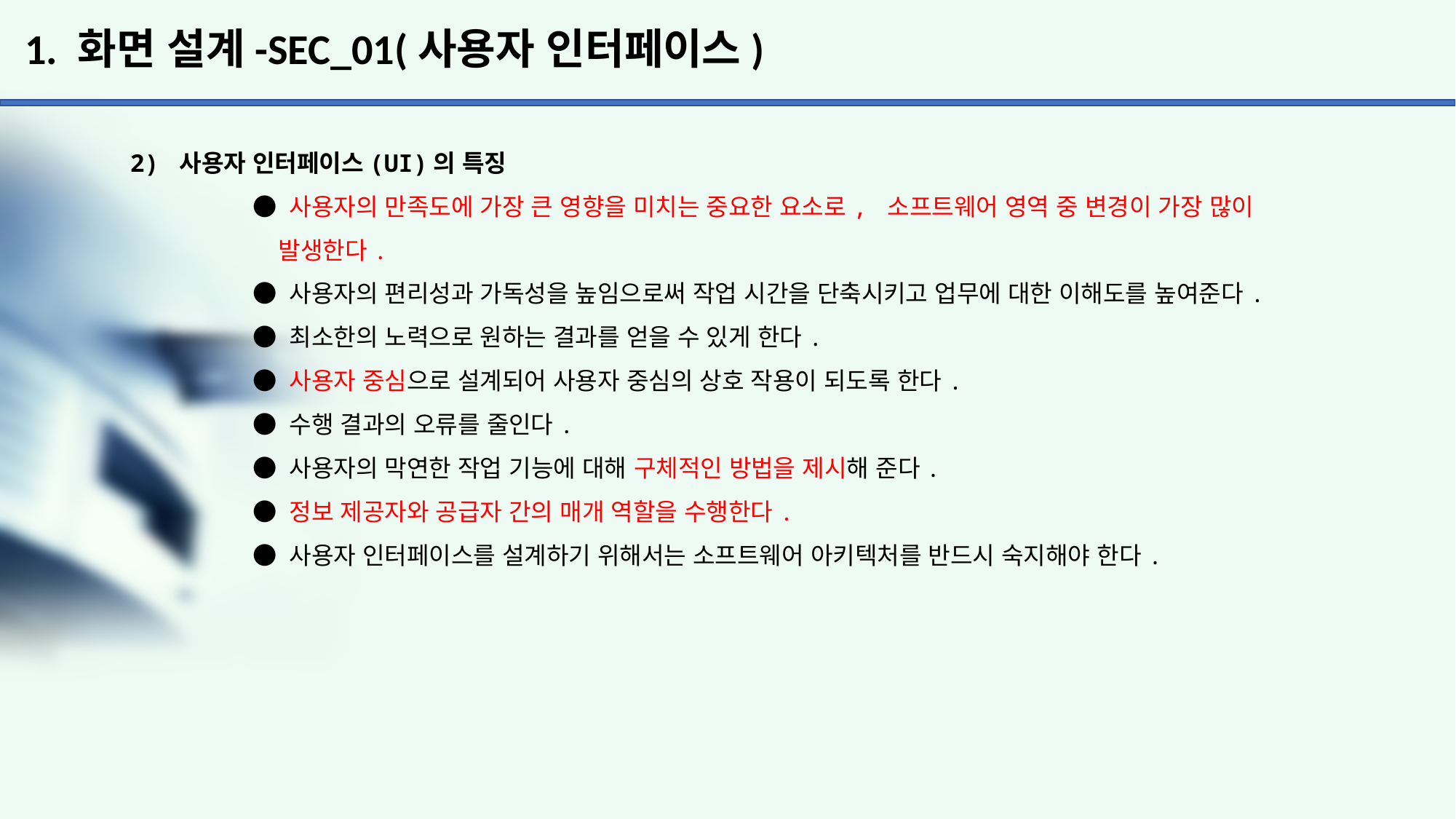

# 1. 화면 설계-SEC_01(사용자 인터페이스)
2) 사용자 인터페이스(UI)의 특징
	  ● 사용자의 만족도에 가장 큰 영향을 미치는 중요한 요소로, 소프트웨어 영역 중 변경이 가장 많이
	     발생한다.
	  ● 사용자의 편리성과 가독성을 높임으로써 작업 시간을 단축시키고 업무에 대한 이해도를 높여준다.
	  ● 최소한의 노력으로 원하는 결과를 얻을 수 있게 한다.
	  ● 사용자 중심으로 설계되어 사용자 중심의 상호 작용이 되도록 한다.
	  ● 수행 결과의 오류를 줄인다.
	  ● 사용자의 막연한 작업 기능에 대해 구체적인 방법을 제시해 준다.
	  ● 정보 제공자와 공급자 간의 매개 역할을 수행한다.
	  ● 사용자 인터페이스를 설계하기 위해서는 소프트웨어 아키텍처를 반드시 숙지해야 한다.